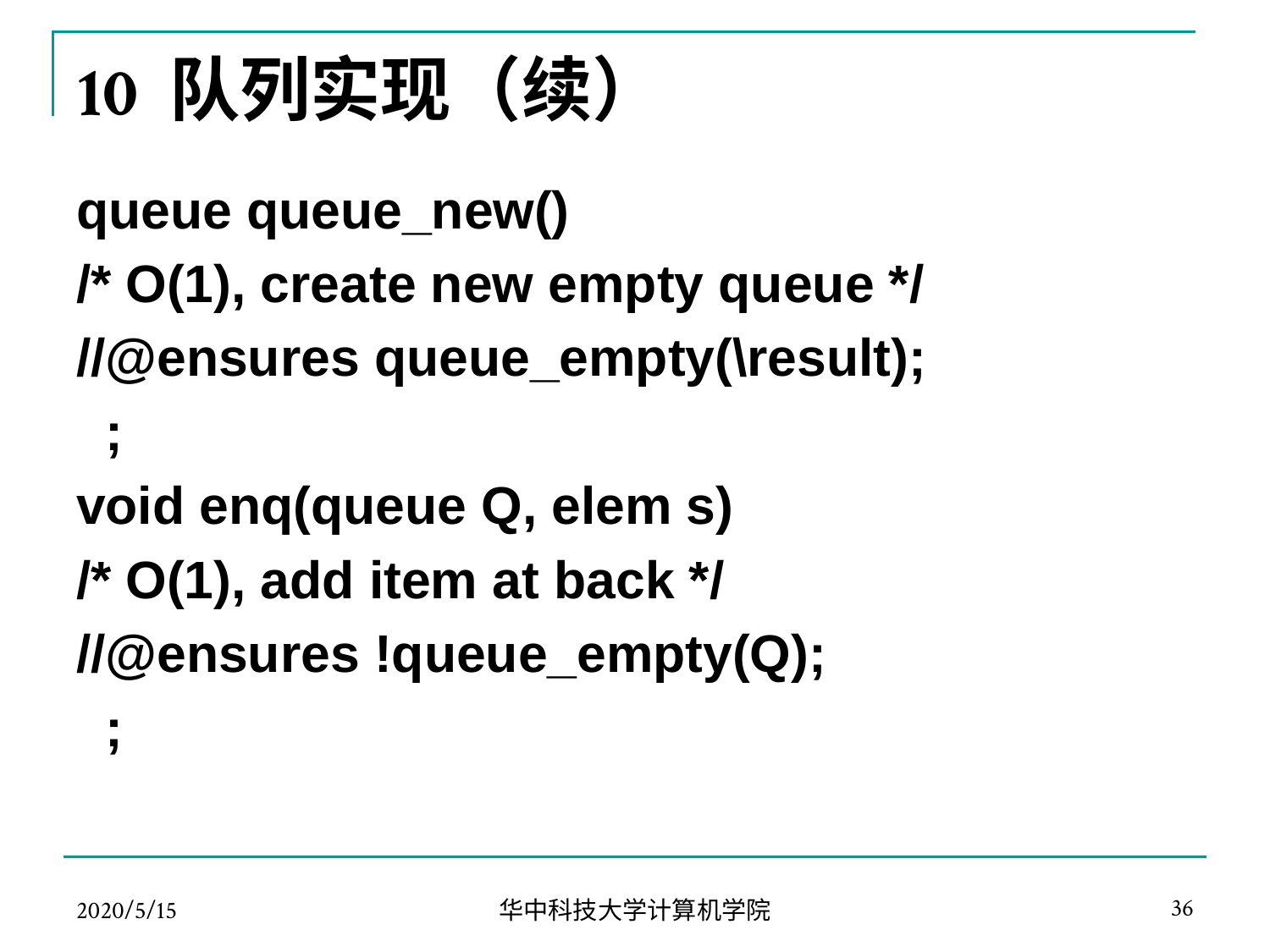

# 10 队列实现（续）
queue queue_new()
/* O(1), create new empty queue */
//@ensures queue_empty(\result);
  ;
void enq(queue Q, elem s)
/* O(1), add item at back */
//@ensures !queue_empty(Q);
  ;
2020/5/15
36
华中科技大学计算机学院